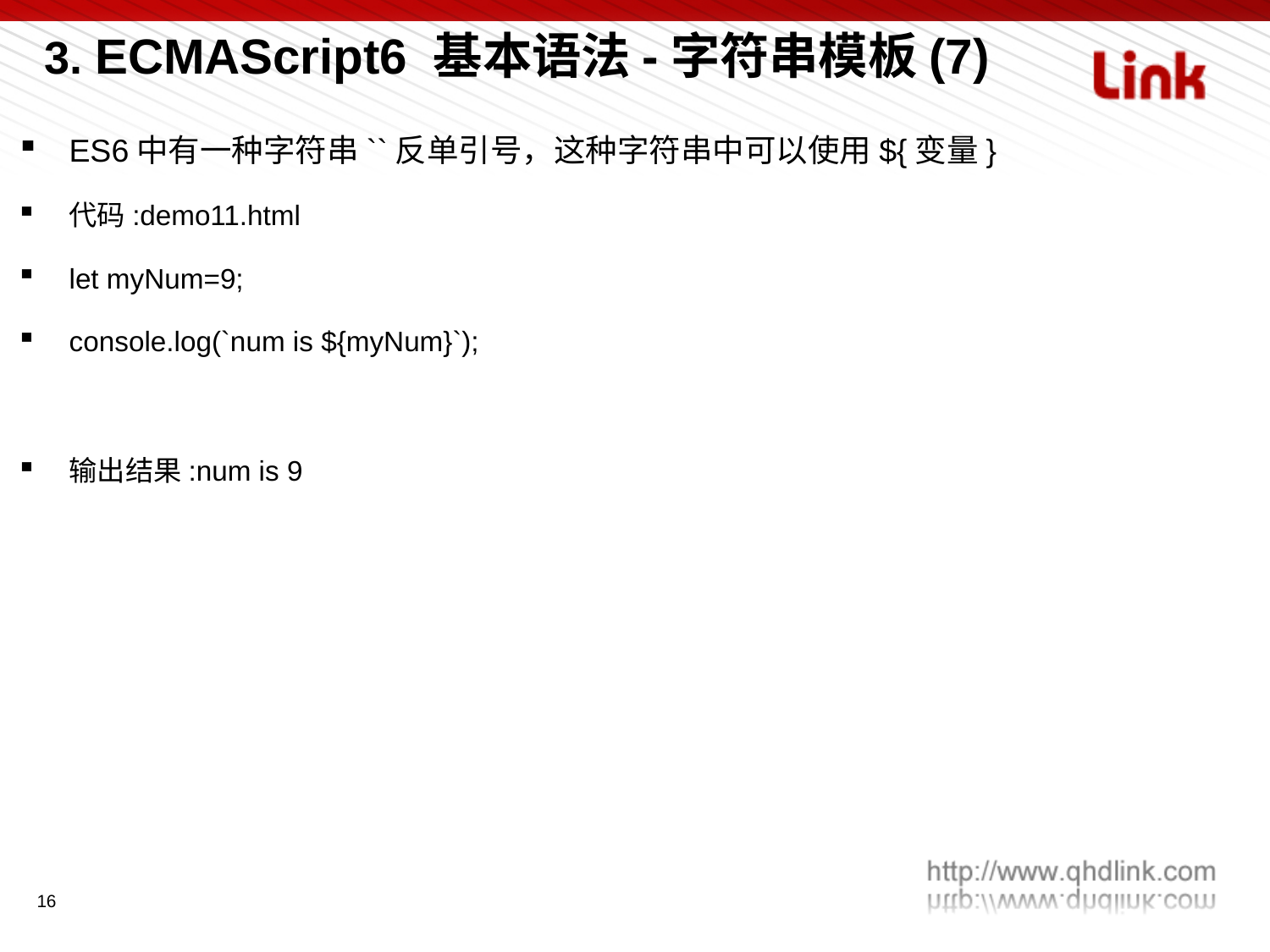

3. ECMAScript6 基本语法-字符串模板(7)
ES6中有一种字符串``反单引号，这种字符串中可以使用${变量}
代码:demo11.html
let myNum=9;
console.log(`num is ${myNum}`);

输出结果:num is 9
16